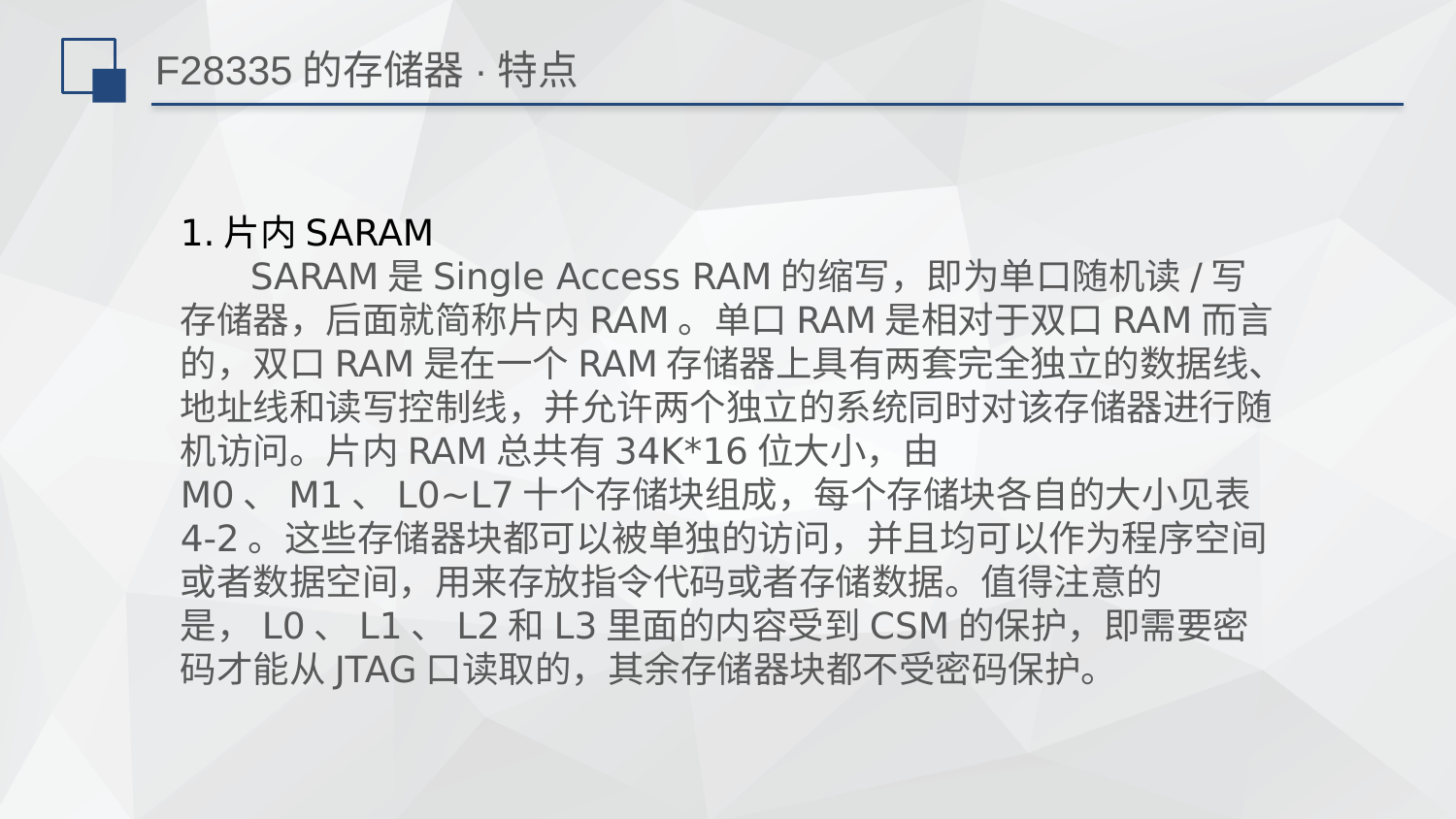

# F28335的存储器·特点
1.片内SARAM
      SARAM是Single Access RAM的缩写，即为单口随机读/写存储器，后面就简称片内RAM。单口RAM是相对于双口RAM而言的，双口RAM是在一个RAM存储器上具有两套完全独立的数据线、地址线和读写控制线，并允许两个独立的系统同时对该存储器进行随机访问。片内RAM总共有34K*16位大小，由M0、M1、L0~L7十个存储块组成，每个存储块各自的大小见表4-2。这些存储器块都可以被单独的访问，并且均可以作为程序空间或者数据空间，用来存放指令代码或者存储数据。值得注意的是，L0、L1、L2和L3里面的内容受到CSM的保护，即需要密码才能从JTAG口读取的，其余存储器块都不受密码保护。